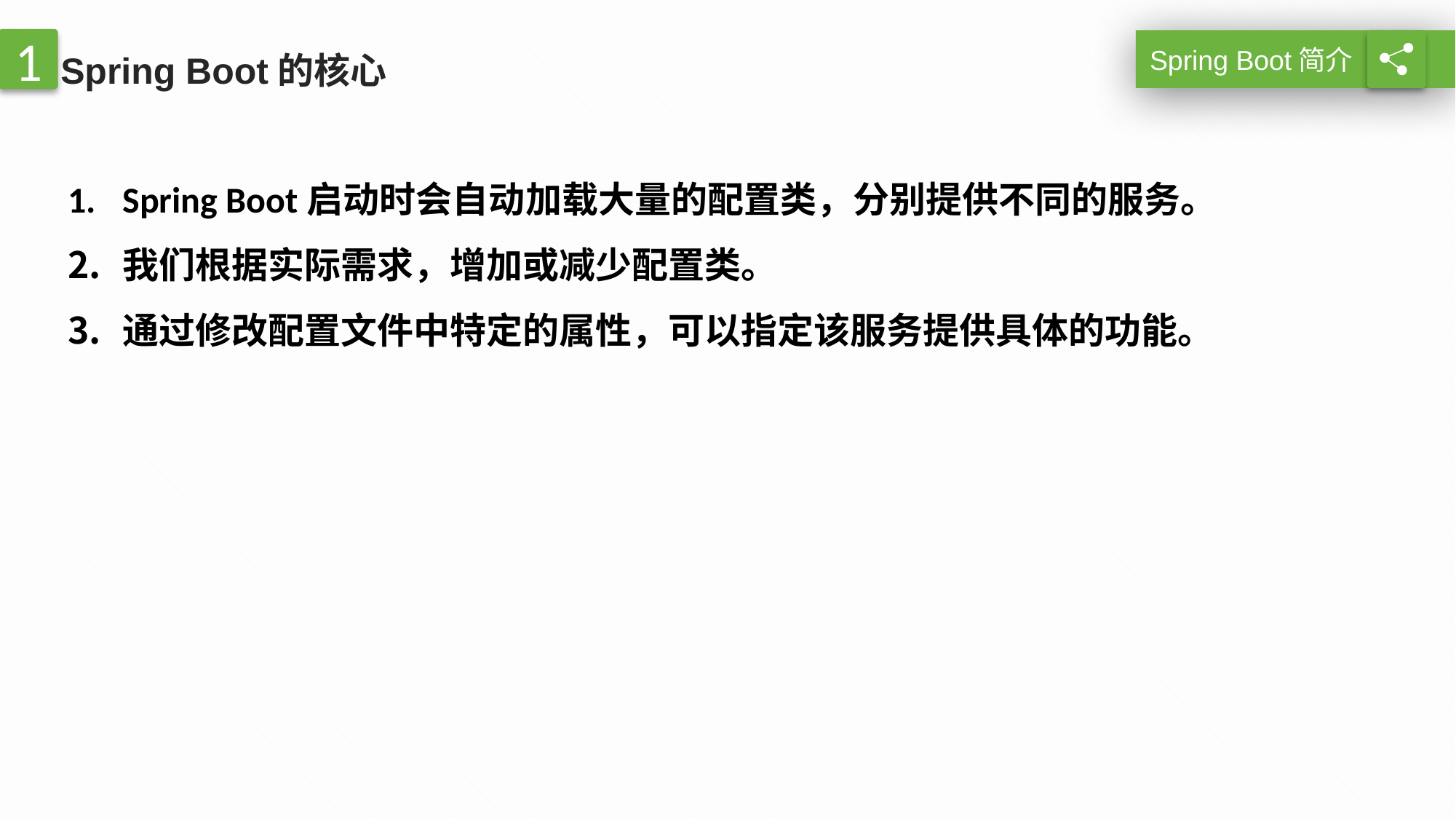

Spring Boot的核心
1

Spring Boot简介

Spring Boot启动时会自动加载大量的配置类，分别提供不同的服务。
我们根据实际需求，增加或减少配置类。
通过修改配置文件中特定的属性，可以指定该服务提供具体的功能。